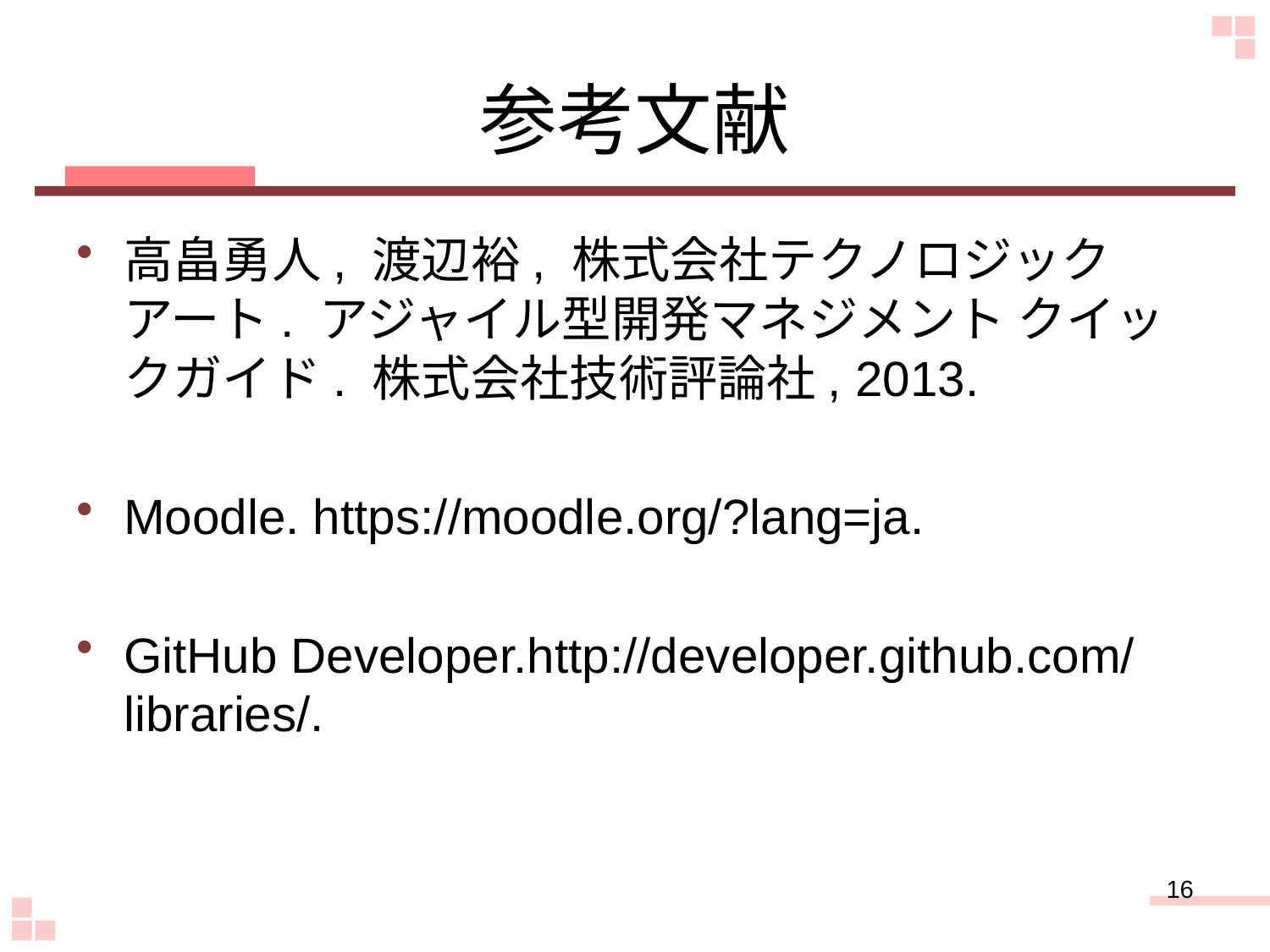

# 参考文献
高畠勇人, 渡辺裕, 株式会社テクノロジックアート. アジャイル型開発マネジメント クイックガイド. 株式会社技術評論社, 2013.

Moodle. https://moodle.org/?lang=ja.

GitHub Developer.http://developer.github.com/libraries/.
16